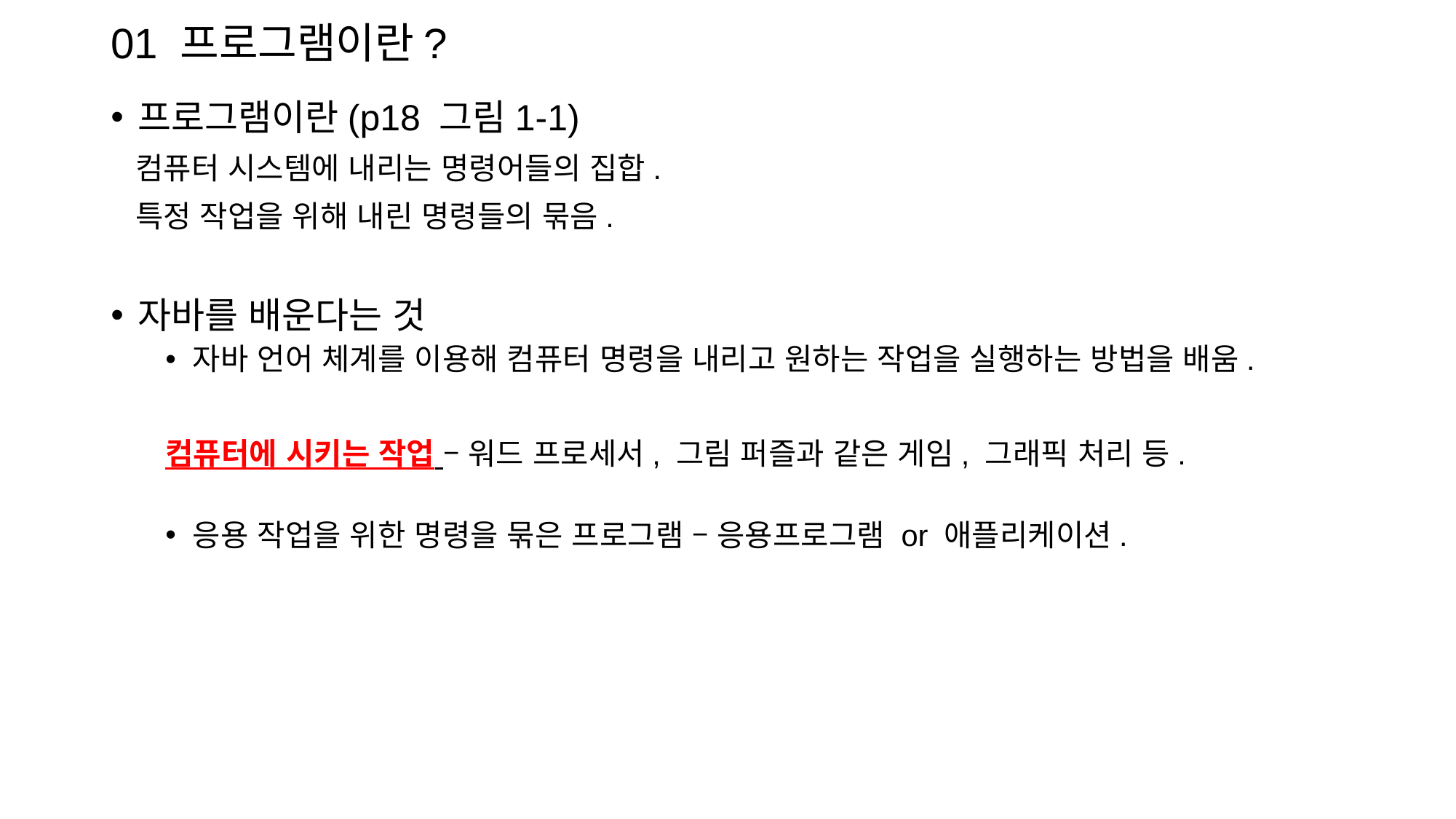

# 01 프로그램이란?
프로그램이란(p18 그림1-1)
  컴퓨터 시스템에 내리는 명령어들의 집합.
  특정 작업을 위해 내린 명령들의 묶음.

자바를 배운다는 것
자바 언어 체계를 이용해 컴퓨터 명령을 내리고 원하는 작업을 실행하는 방법을 배움.

컴퓨터에 시키는 작업 – 워드 프로세서, 그림 퍼즐과 같은 게임, 그래픽 처리 등.

응용 작업을 위한 명령을 묶은 프로그램 – 응용프로그램 or 애플리케이션.